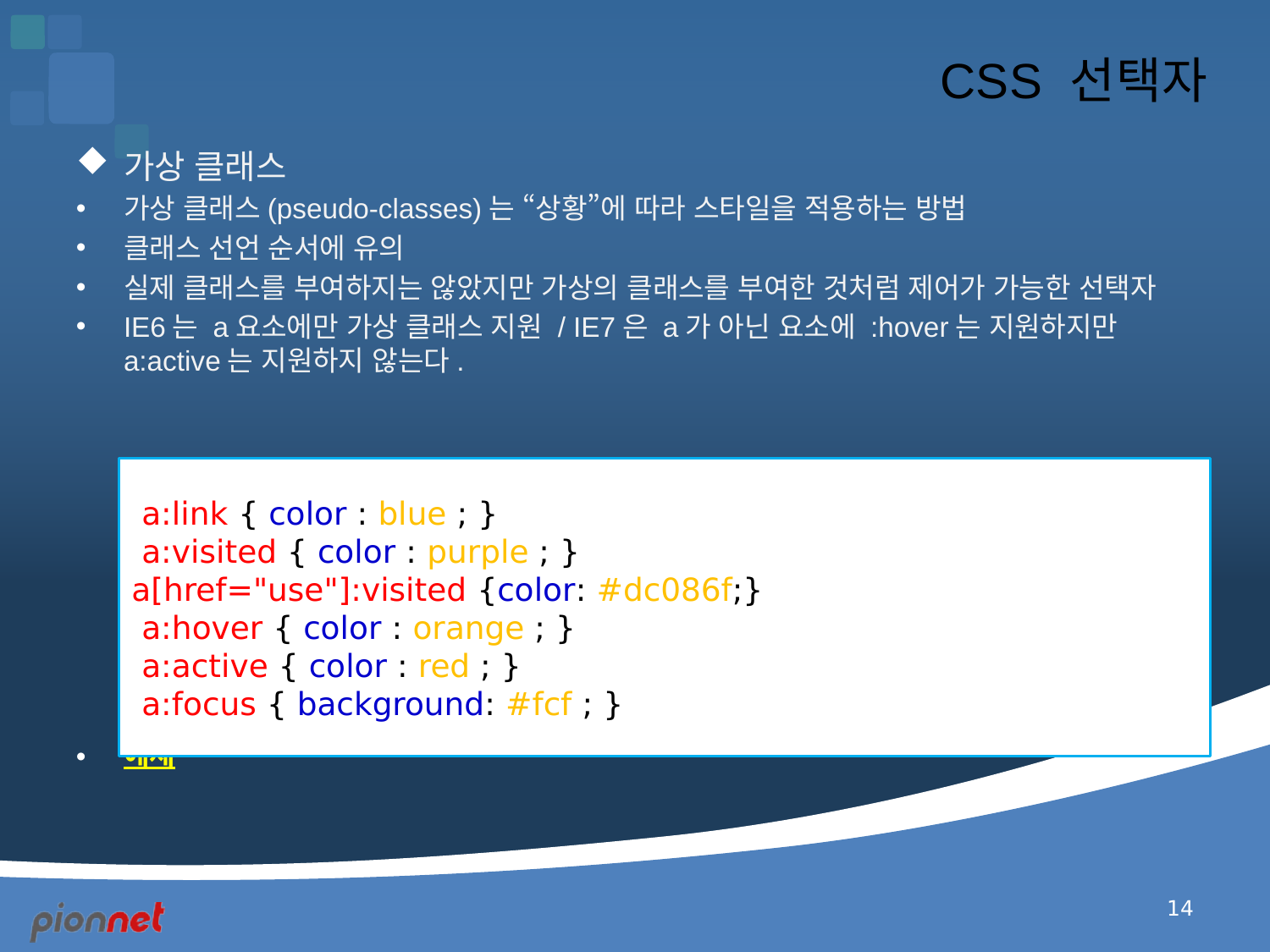

# CSS 선택자
가상 클래스
가상 클래스(pseudo-classes)는 “상황”에 따라 스타일을 적용하는 방법
클래스 선언 순서에 유의
실제 클래스를 부여하지는 않았지만 가상의 클래스를 부여한 것처럼 제어가 가능한 선택자
IE6는 a요소에만 가상 클래스 지원 / IE7은 a가 아닌 요소에 :hover는 지원하지만 a:active는 지원하지 않는다.

예제
 a:link { color : blue ; }
 a:visited { color : purple ; }
a[href="use"]:visited {color: #dc086f;}
 a:hover { color : orange ; }
 a:active { color : red ; }
 a:focus { background: #fcf ; }
14